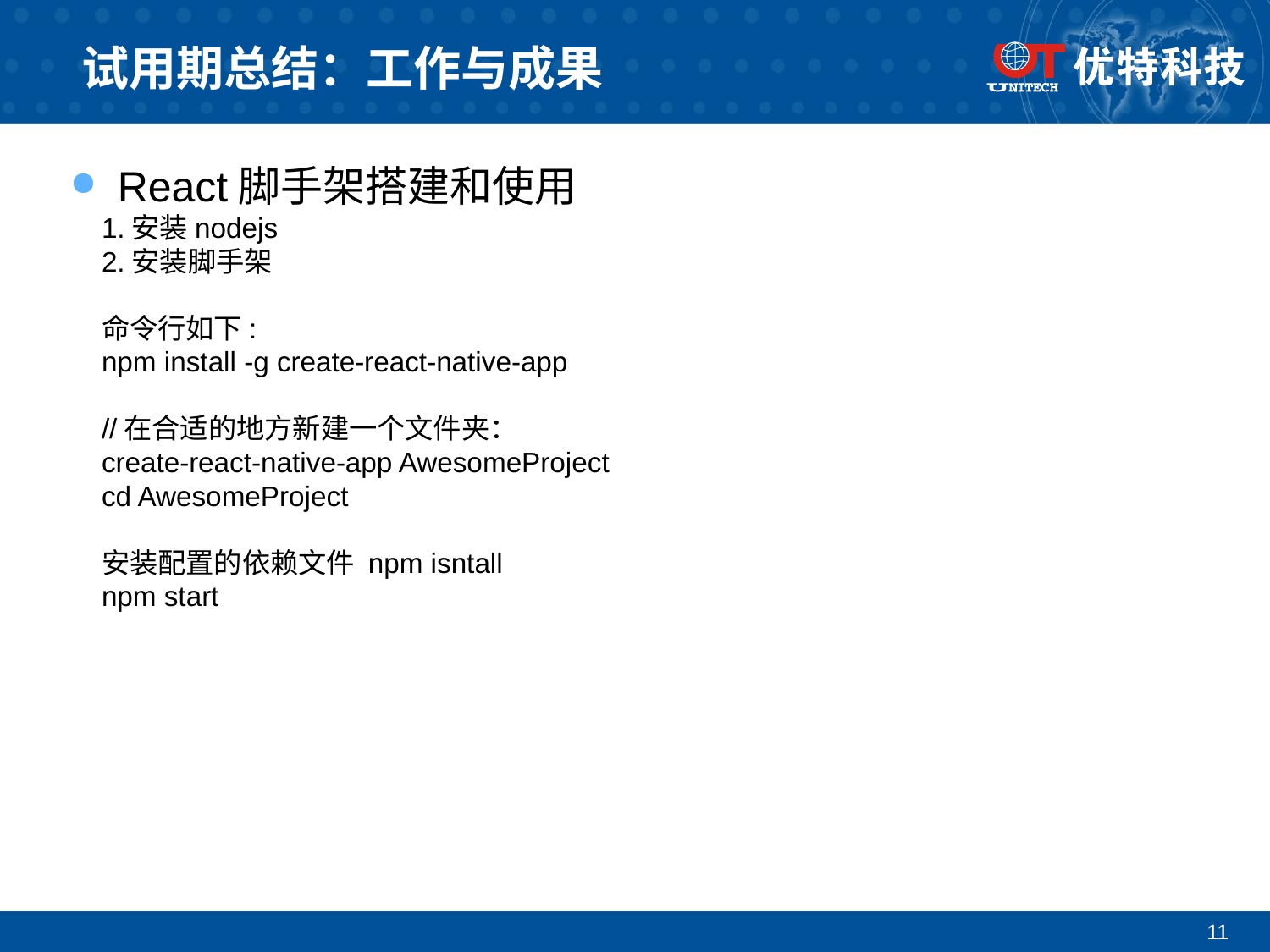

# 试用期总结：工作与成果
React脚手架搭建和使用
1.安装nodejs
2.安装脚手架

命令行如下:
npm install -g create-react-native-app

//在合适的地方新建一个文件夹：
create-react-native-app AwesomeProject
cd AwesomeProject

安装配置的依赖文件 npm isntall
npm start
11